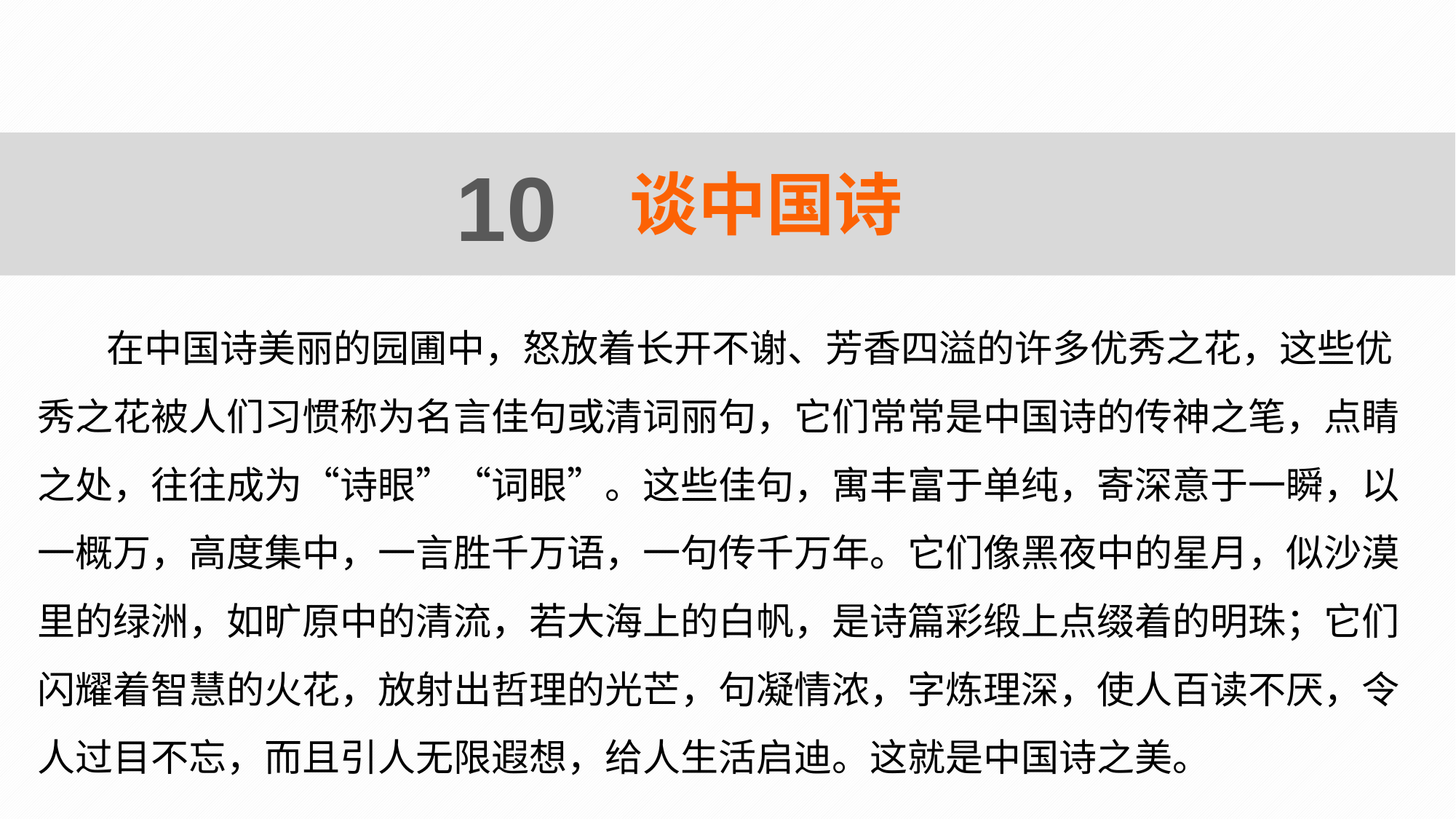

10
谈中国诗
       在中国诗美丽的园圃中，怒放着长开不谢、芳香四溢的许多优秀之花，这些优秀之花被人们习惯称为名言佳句或清词丽句，它们常常是中国诗的传神之笔，点睛之处，往往成为“诗眼”“词眼”。这些佳句，寓丰富于单纯，寄深意于一瞬，以一概万，高度集中，一言胜千万语，一句传千万年。它们像黑夜中的星月，似沙漠里的绿洲，如旷原中的清流，若大海上的白帆，是诗篇彩缎上点缀着的明珠；它们闪耀着智慧的火花，放射出哲理的光芒，句凝情浓，字炼理深，使人百读不厌，令人过目不忘，而且引人无限遐想，给人生活启迪。这就是中国诗之美。